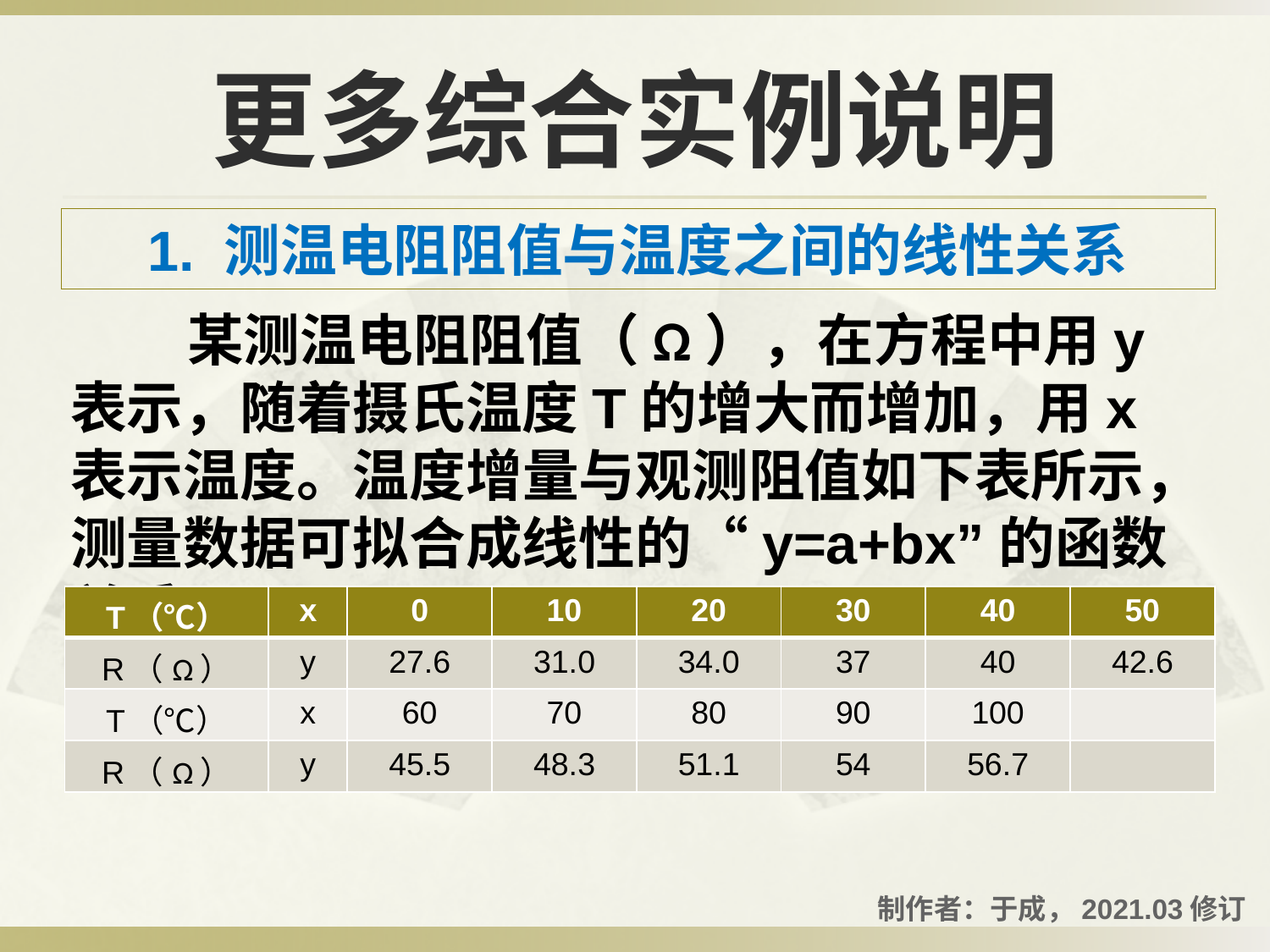

# 更多综合实例说明
1. 测温电阻阻值与温度之间的线性关系
        某测温电阻阻值（Ω），在方程中用y表示，随着摄氏温度T的增大而增加，用x表示温度。温度增量与观测阻值如下表所示，测量数据可拟合成线性的“y=a+bx”的函数关系。
| T（℃） | x | 0 | 10 | 20 | 30 | 40 | 50 |
| --- | --- | --- | --- | --- | --- | --- | --- |
| R（Ω） | y | 27.6 | 31.0 | 34.0 | 37 | 40 | 42.6 |
| T（℃） | x | 60 | 70 | 80 | 90 | 100 |  |
| R（Ω） | y | 45.5 | 48.3 | 51.1 | 54 | 56.7 |  |
制作者：于成，2021.03修订